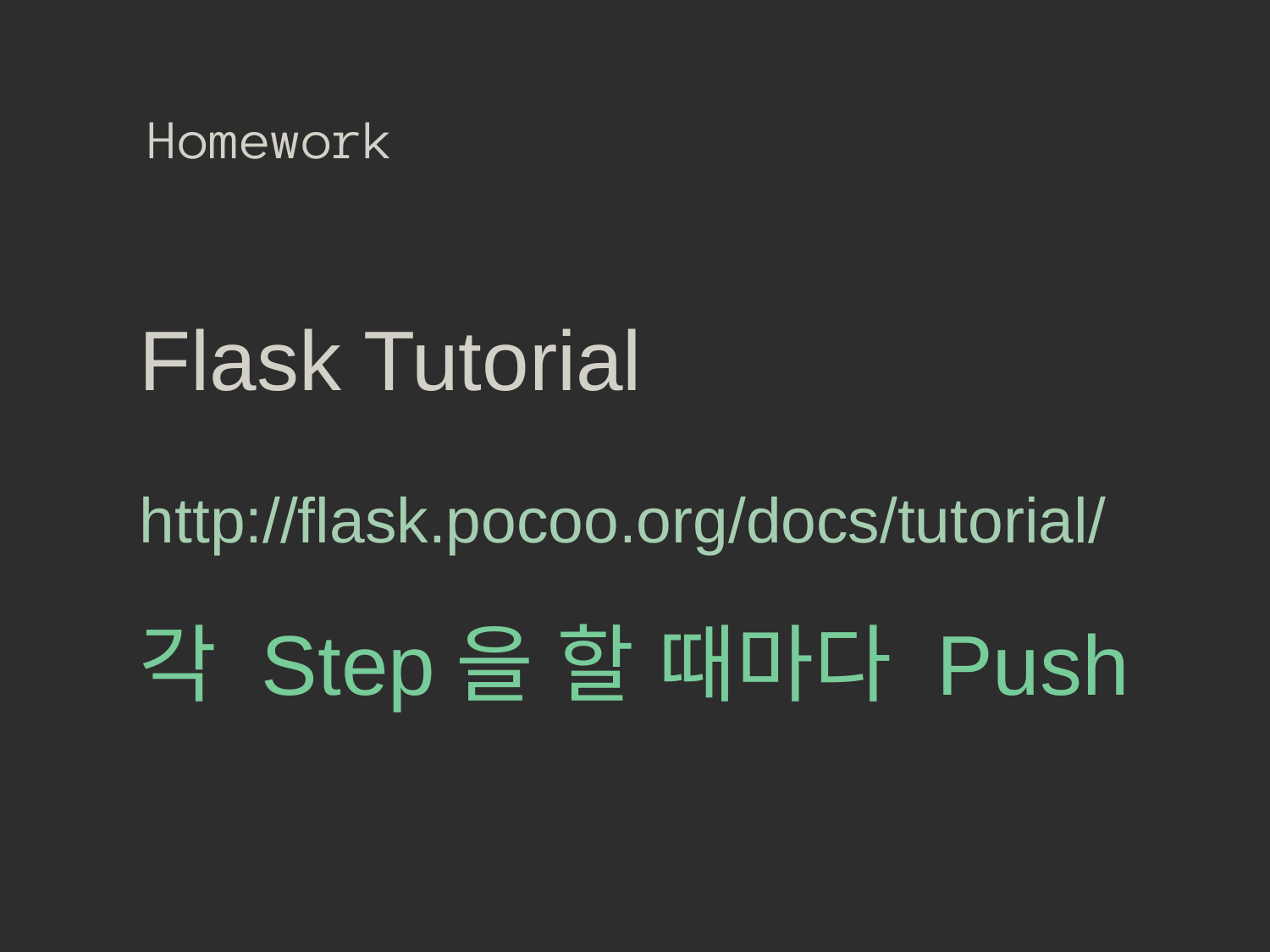

Homework
Flask Tutorial
http://flask.pocoo.org/docs/tutorial/1
각 Step을 할 때마다 Push